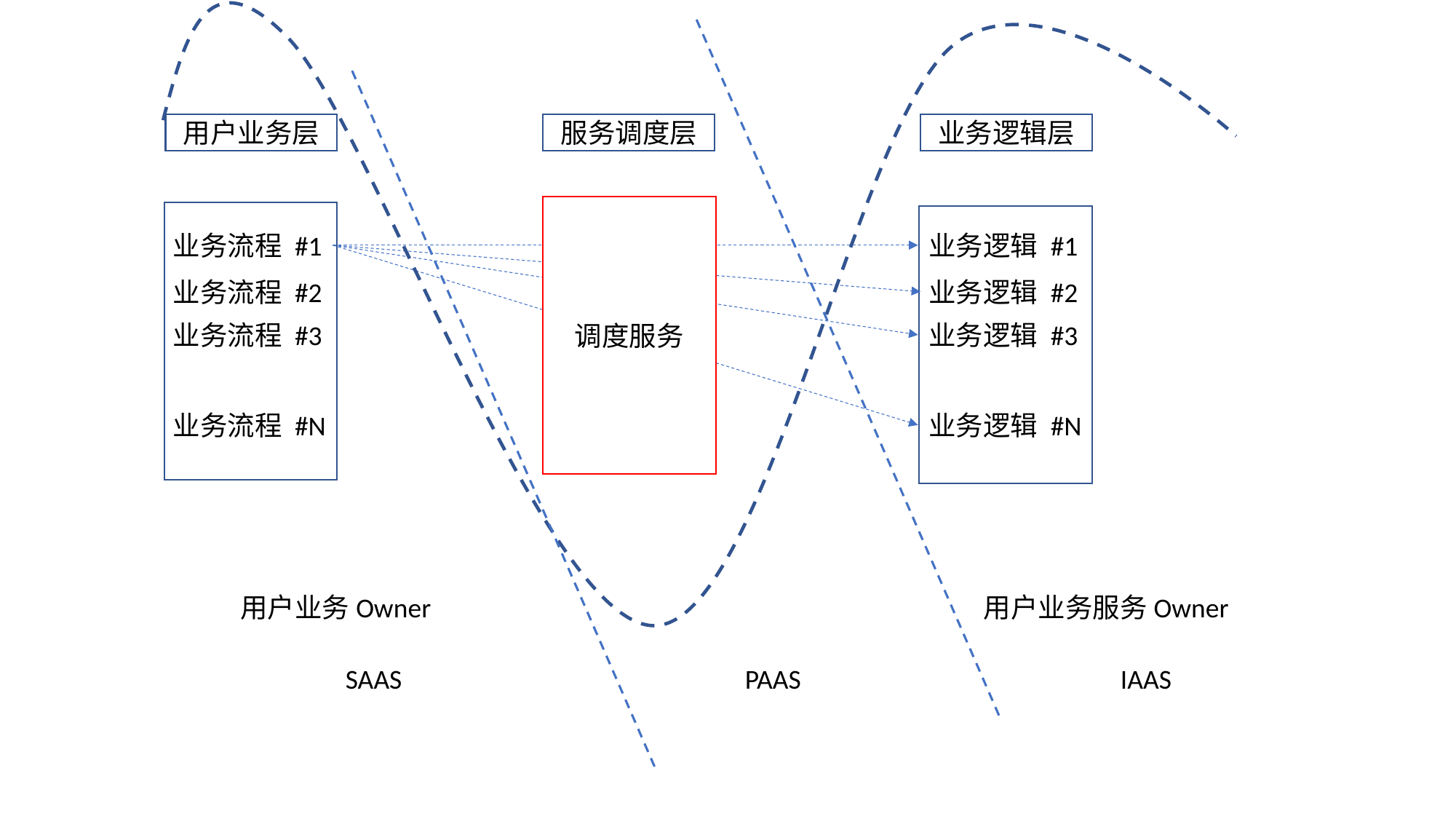

用户业务层
服务调度层
业务逻辑层
调度服务

业务流程 #1
业务逻辑 #1
业务流程 #2
业务逻辑 #2
业务流程 #3
业务逻辑 #3
业务流程 #N
业务逻辑 #N
用户业务Owner
用户业务服务Owner
SAAS
PAAS
IAAS